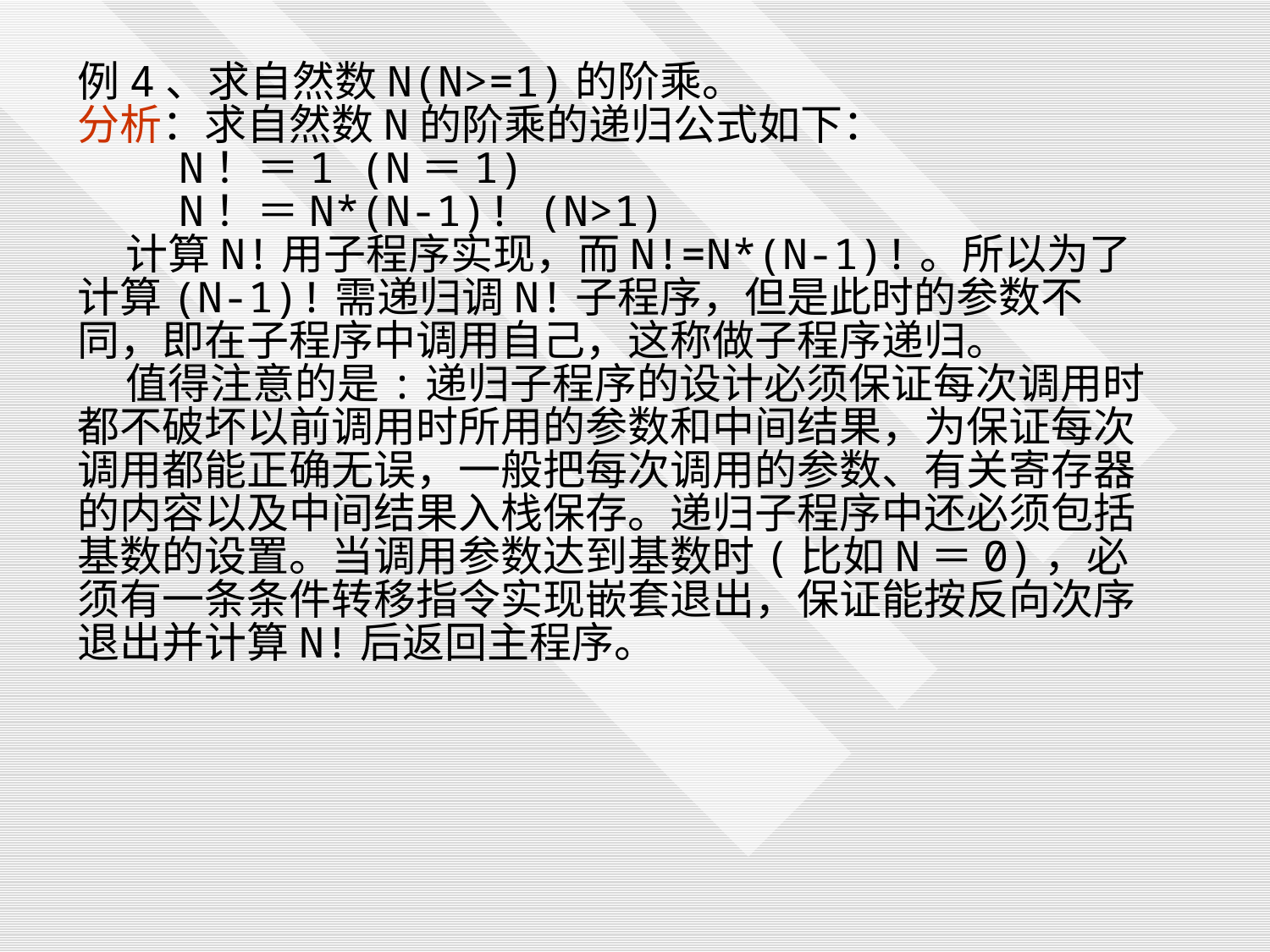

例4、求自然数N(N>=1)的阶乘。
分析：求自然数N的阶乘的递归公式如下：
    N！＝1 (N＝1)
    N！＝N*(N-1)! (N>1)
    计算N!用子程序实现，而N!=N*(N-1)!。所以为了计算(N-1)!需递归调N!子程序，但是此时的参数不同，即在子程序中调用自己，这称做子程序递归。
    值得注意的是:递归子程序的设计必须保证每次调用时都不破坏以前调用时所用的参数和中间结果，为保证每次调用都能正确无误，一般把每次调用的参数、有关寄存器的内容以及中间结果入栈保存。递归子程序中还必须包括基数的设置。当调用参数达到基数时(比如N＝0)，必须有一条条件转移指令实现嵌套退出，保证能按反向次序退出并计算N!后返回主程序。